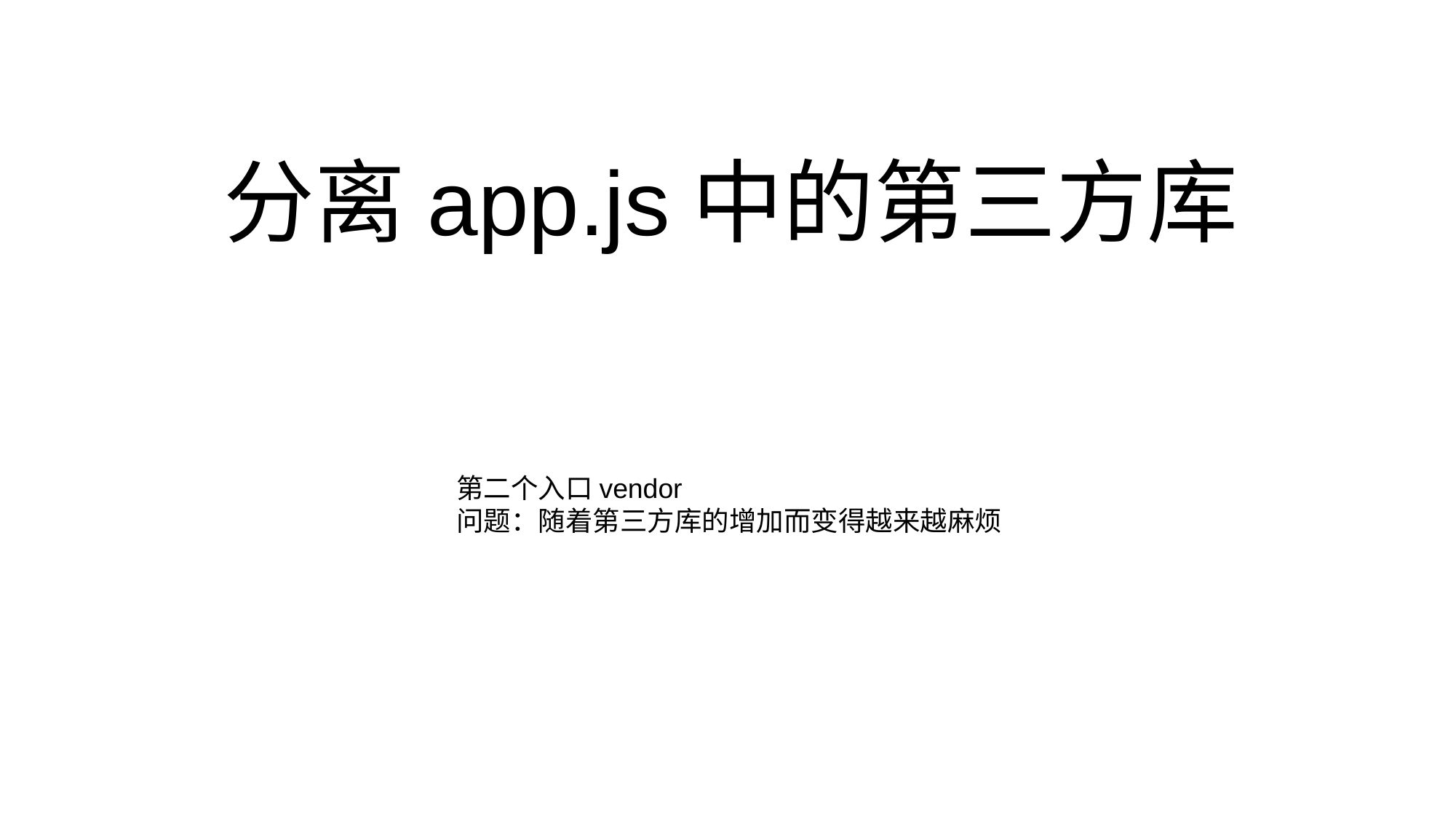

# 分离app.js中的第三方库
第二个入口vendor
问题：随着第三方库的增加而变得越来越麻烦